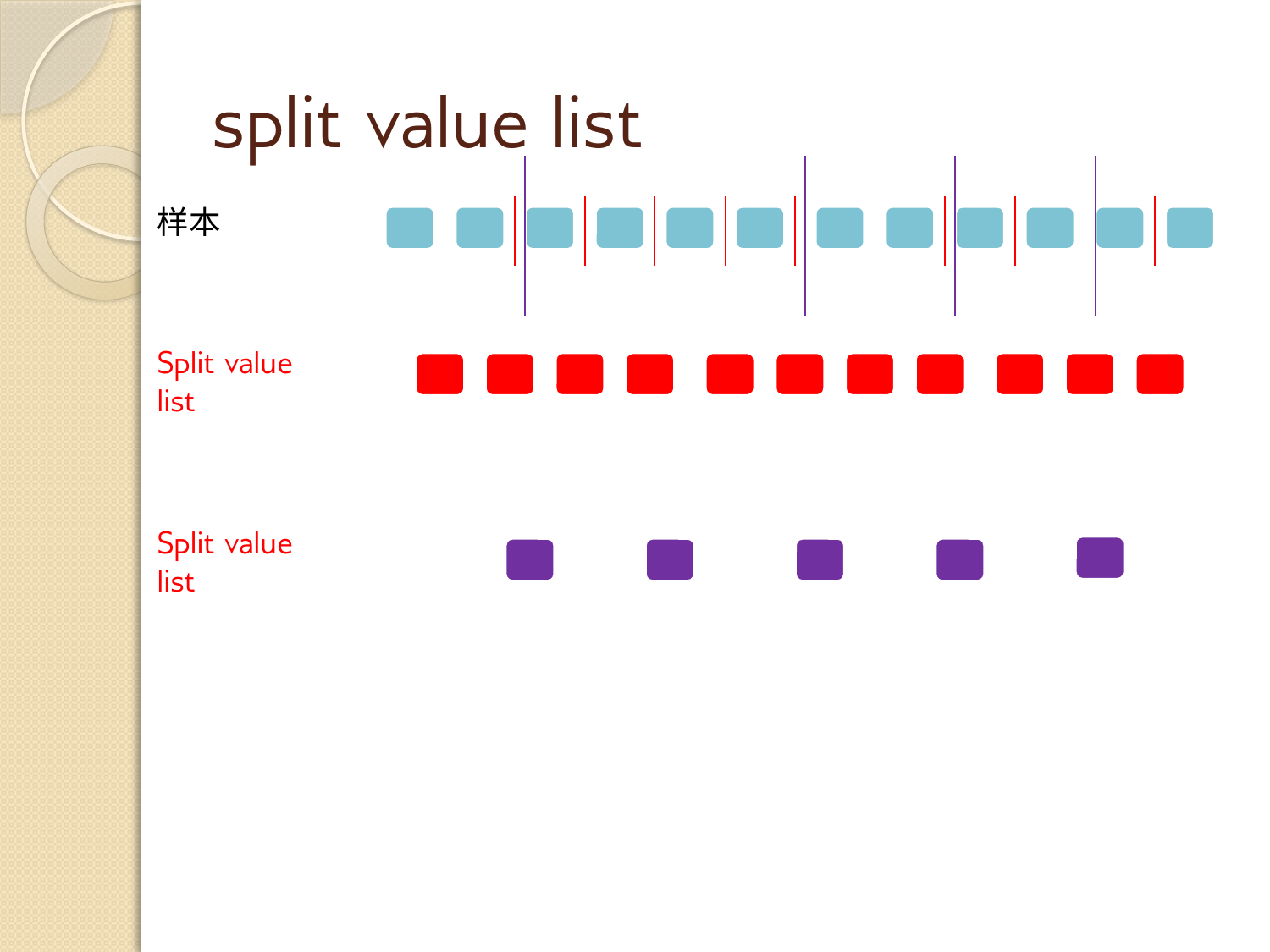

# split value list
样本

Split value list

Split value list